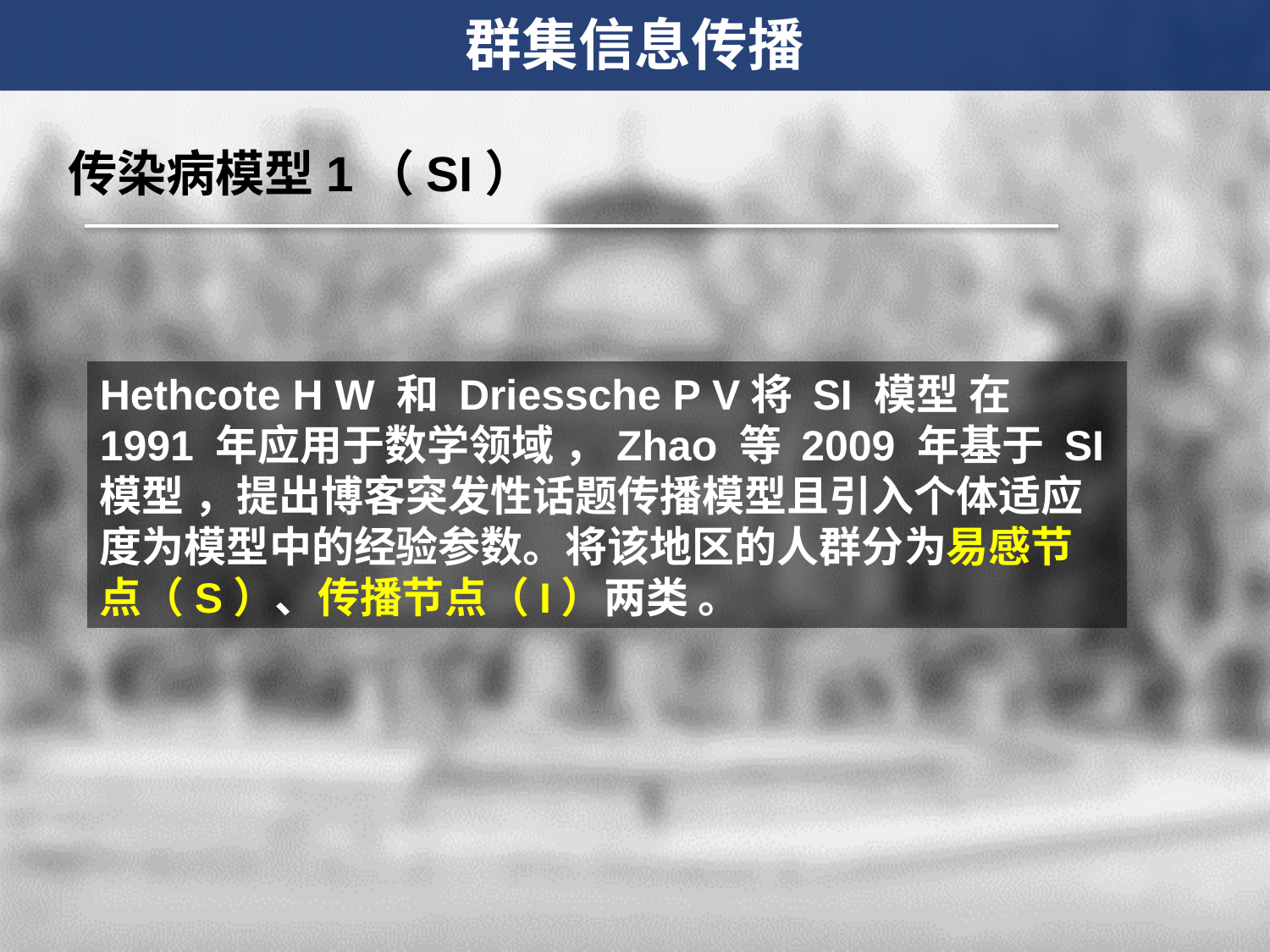

群集信息传播
传染病模型1（SI）
Hethcote H W 和 Driessche P V将 SI 模型 在 1991 年应用于数学领域 ，Zhao 等 2009 年基于 SI 模型 ，提出博客突发性话题传播模型且引入个体适应度为模型中的经验参数。将该地区的人群分为易感节点（S）、传播节点（I）两类 。